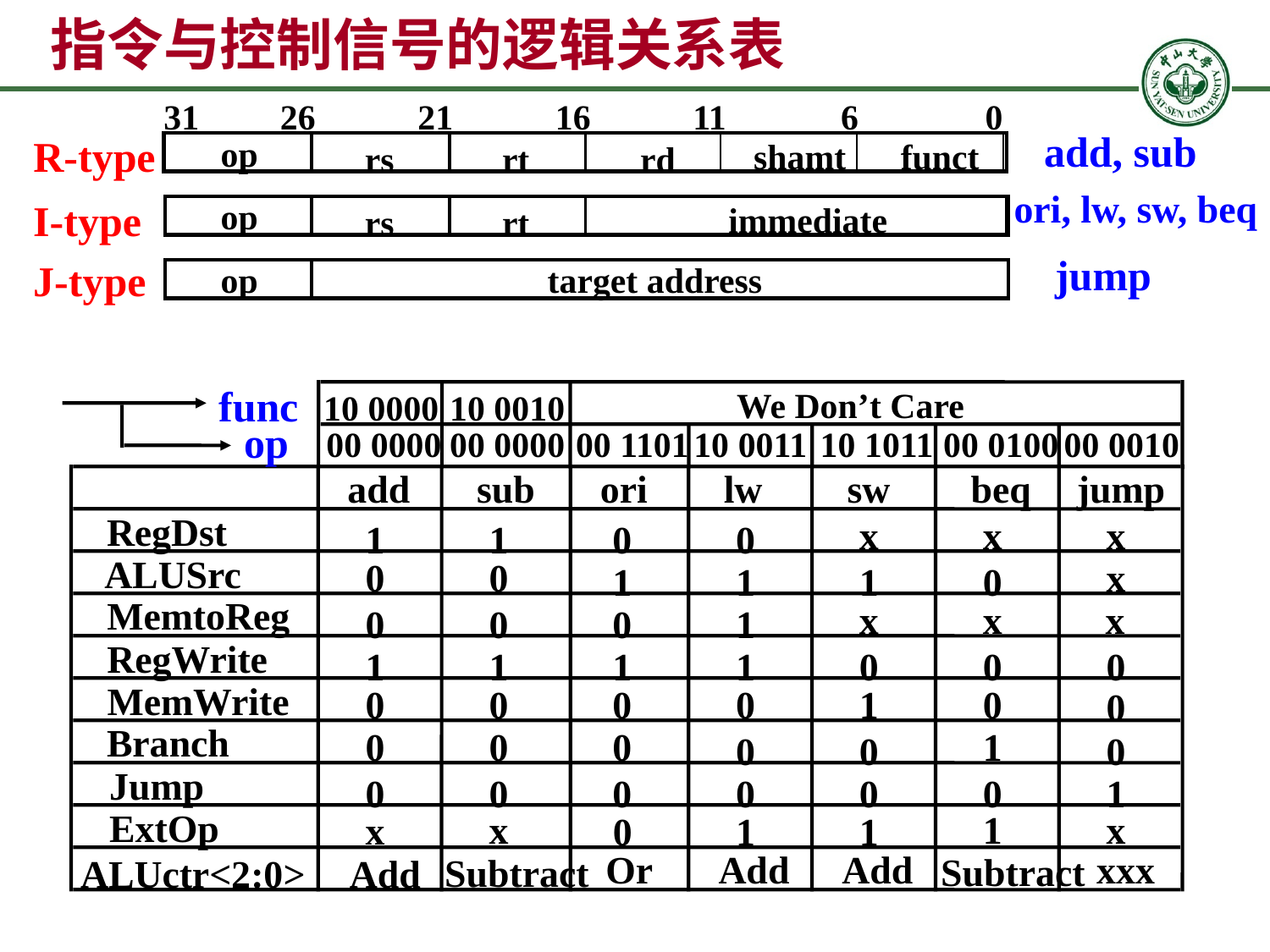

# 指令与控制信号的逻辑关系表
31
26
21
16
11
6
0
op

shamt

funct

rs

rt

rd

add, sub
R-type
ori, lw, sw, beq
I-type
op

immediate
rs

rt

jump
J-type
op

target address

func
We Don’t Care
10 0000
10 0010

op
00 0000
00 0000
00 1101
10 0011
10 1011
00 0100
00 0010

add
sub
ori
lw
sw
beq
jump

RegDst

ALUSrc

MemtoReg

RegWrite

MemWrite

Branch

Jump

ExtOp

ALUctr<2:0>

x
x
x
1
1
0
0
0
0
x
1
1
1
0
x
x
x
0
0
0
1
1
1
1
1
0
0
0
0
0
0
0
1
0
0
0
0
0
1
0
0
0
0
0
0
0
0
0
1
x
1
x
x
0
1
1
Or
Add
Add
xxx
Subtract
Subtract
Add